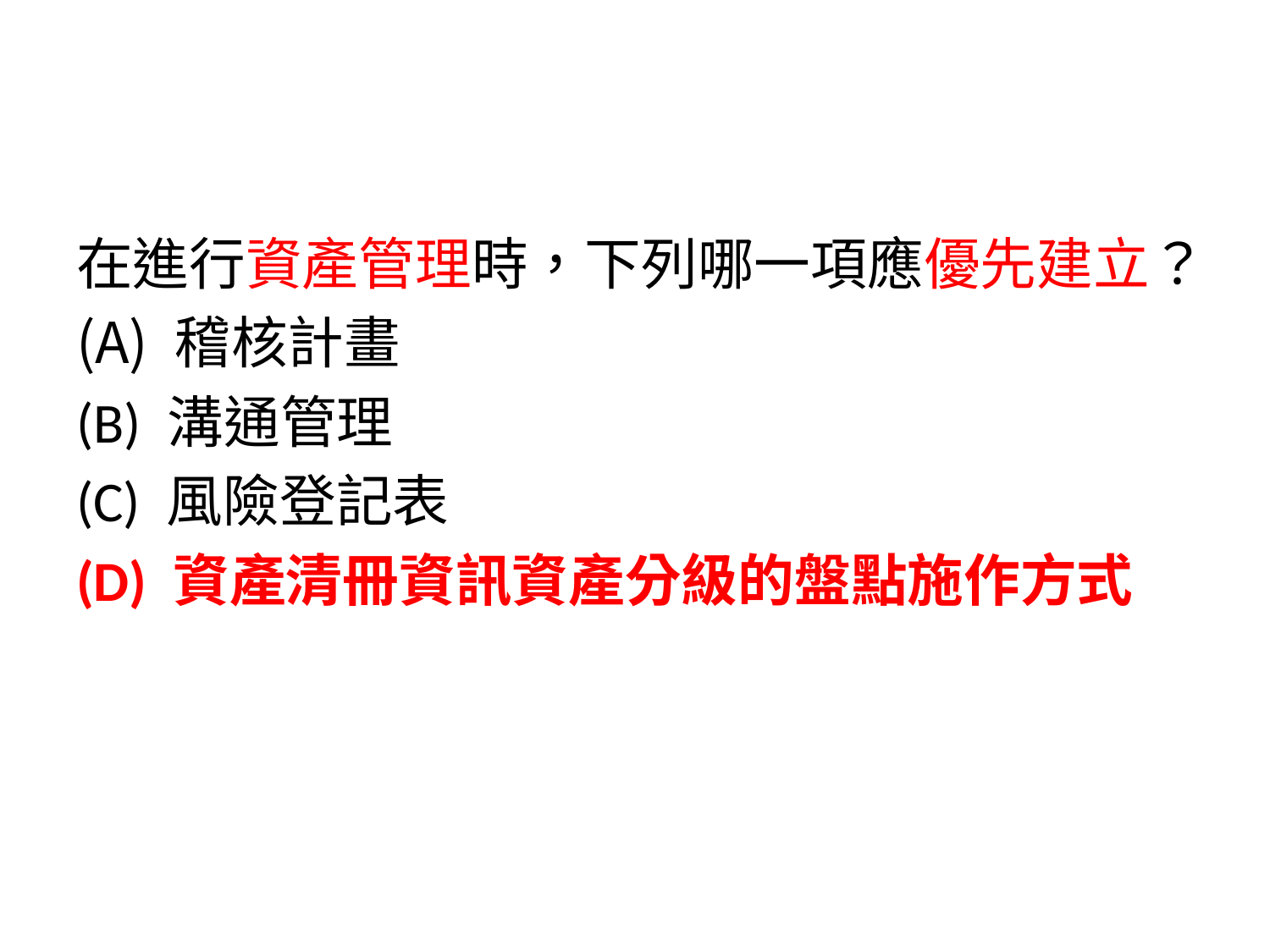

在進行資產管理時，下列哪一項應優先建立？
 稽核計畫
(B) 溝通管理
(C) 風險登記表
(D) 資產清冊資訊資產分級的盤點施作方式